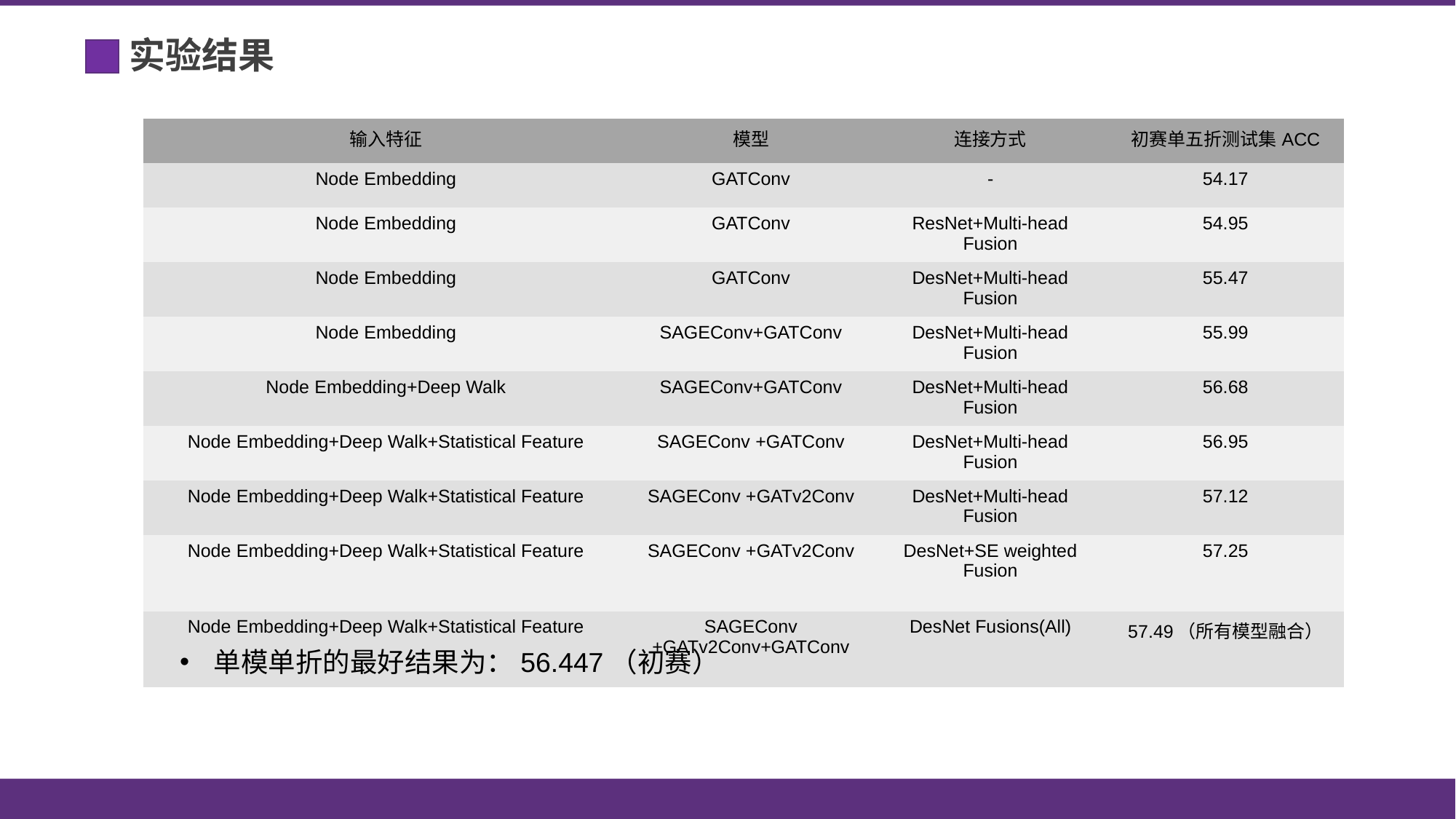

实验结果

| 输入特征 | 模型 | 连接方式 | 初赛单五折测试集ACC |
| --- | --- | --- | --- |
| Node Embedding | GATConv | - | 54.17 |
| Node Embedding | GATConv | ResNet+Multi-head Fusion | 54.95 |
| Node Embedding | GATConv | DesNet+Multi-head Fusion | 55.47 |
| Node Embedding | SAGEConv+GATConv | DesNet+Multi-head Fusion | 55.99 |
| Node Embedding+Deep Walk | SAGEConv+GATConv | DesNet+Multi-head Fusion | 56.68 |
| Node Embedding+Deep Walk+Statistical Feature | SAGEConv +GATConv | DesNet+Multi-head Fusion | 56.95 |
| Node Embedding+Deep Walk+Statistical Feature | SAGEConv +GATv2Conv | DesNet+Multi-head Fusion | 57.12 |
| Node Embedding+Deep Walk+Statistical Feature | SAGEConv +GATv2Conv | DesNet+SE weighted Fusion | 57.25 |
| Node Embedding+Deep Walk+Statistical Feature | SAGEConv +GATv2Conv+GATConv | DesNet Fusions(All) | 57.49（所有模型融合） |
单模单折的最好结果为：56.447（初赛）